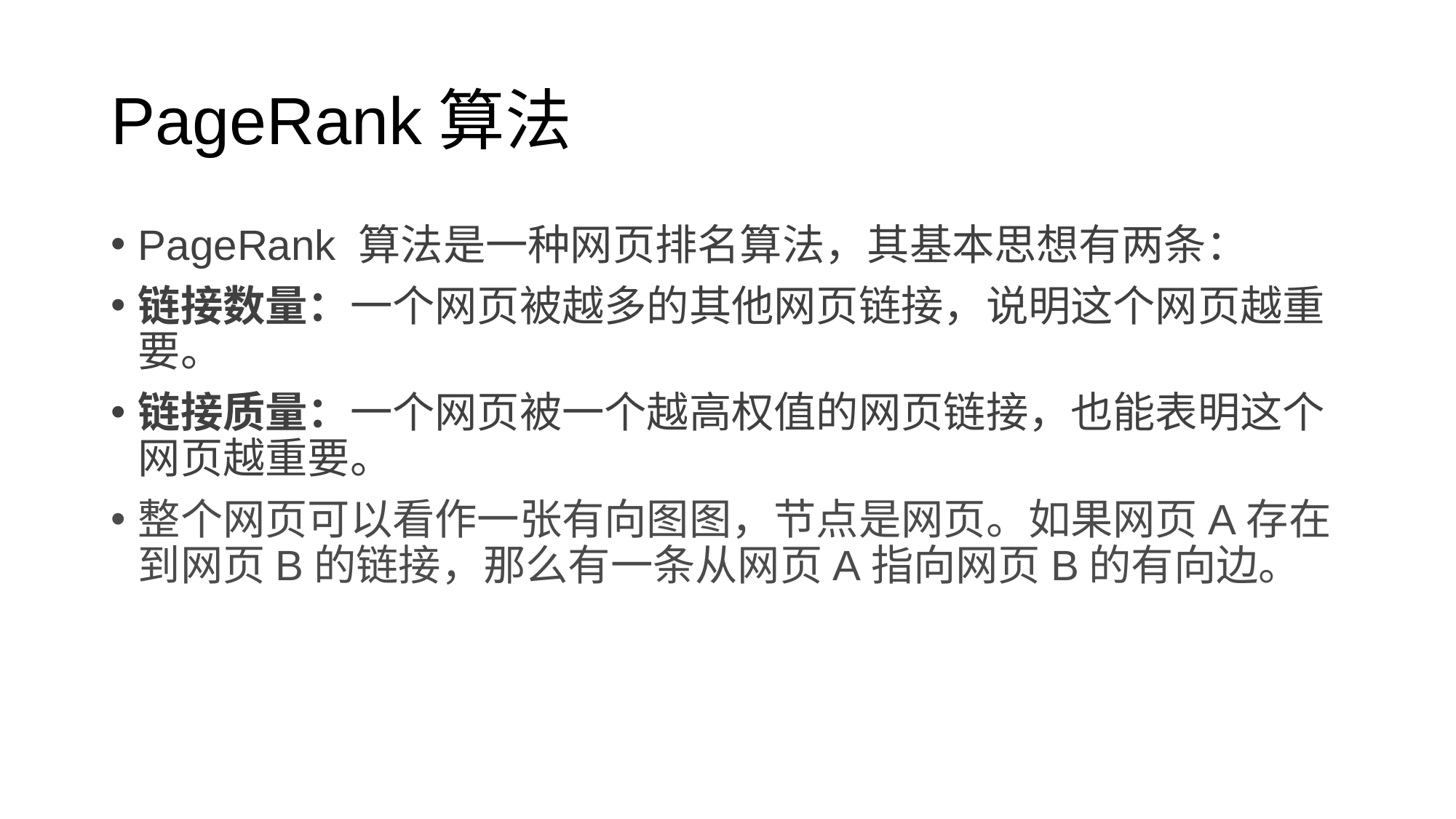

# PageRank算法
PageRank 算法是一种网页排名算法，其基本思想有两条：
链接数量：一个网页被越多的其他网页链接，说明这个网页越重要。
链接质量：一个网页被一个越高权值的网页链接，也能表明这个网页越重要。
整个网页可以看作一张有向图图，节点是网页。如果网页A存在到网页B的链接，那么有一条从网页A指向网页B的有向边。